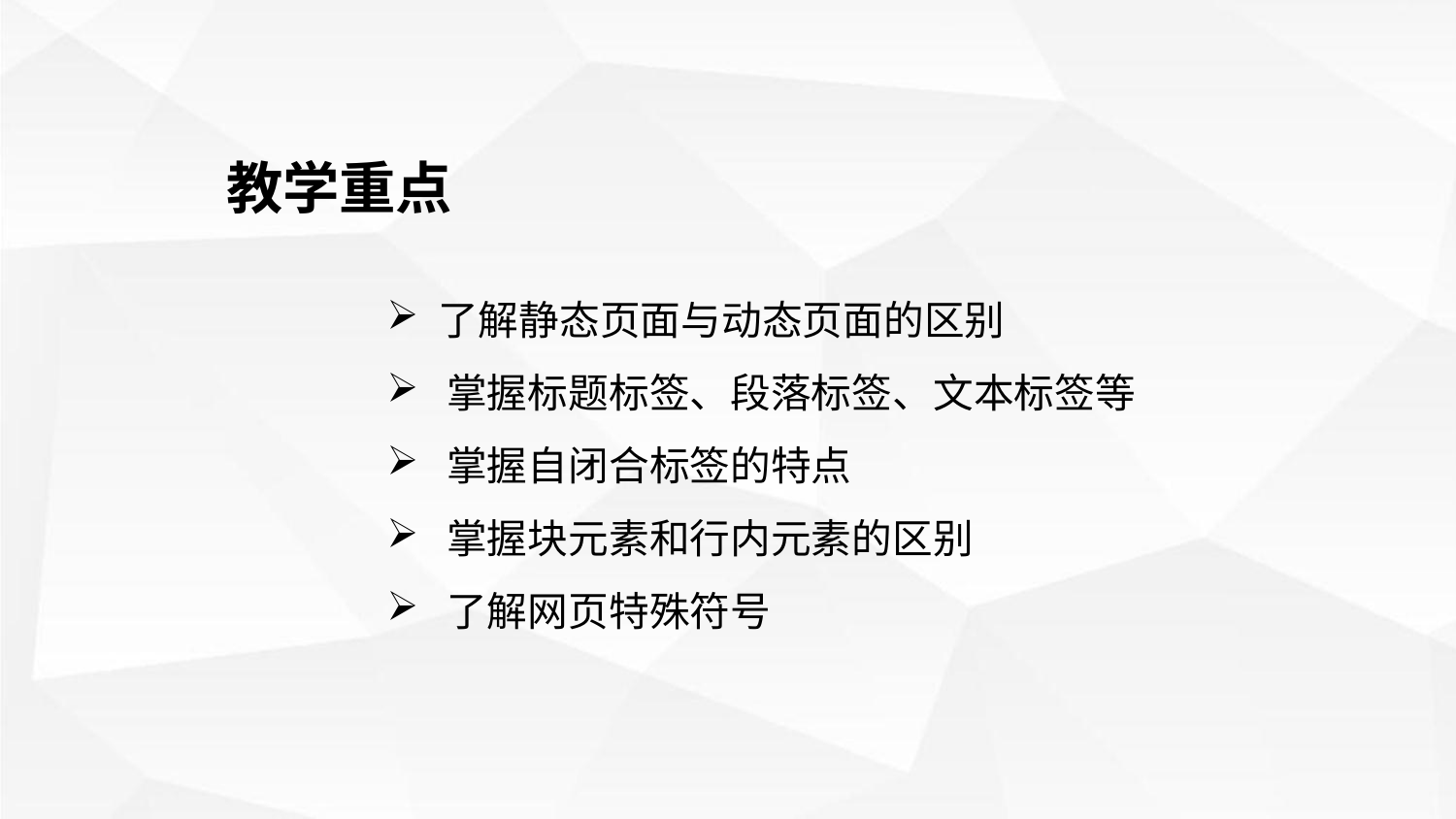

教学重点
 了解静态页面与动态页面的区别
  掌握标题标签、段落标签、文本标签等
  掌握自闭合标签的特点
  掌握块元素和行内元素的区别
  了解网页特殊符号